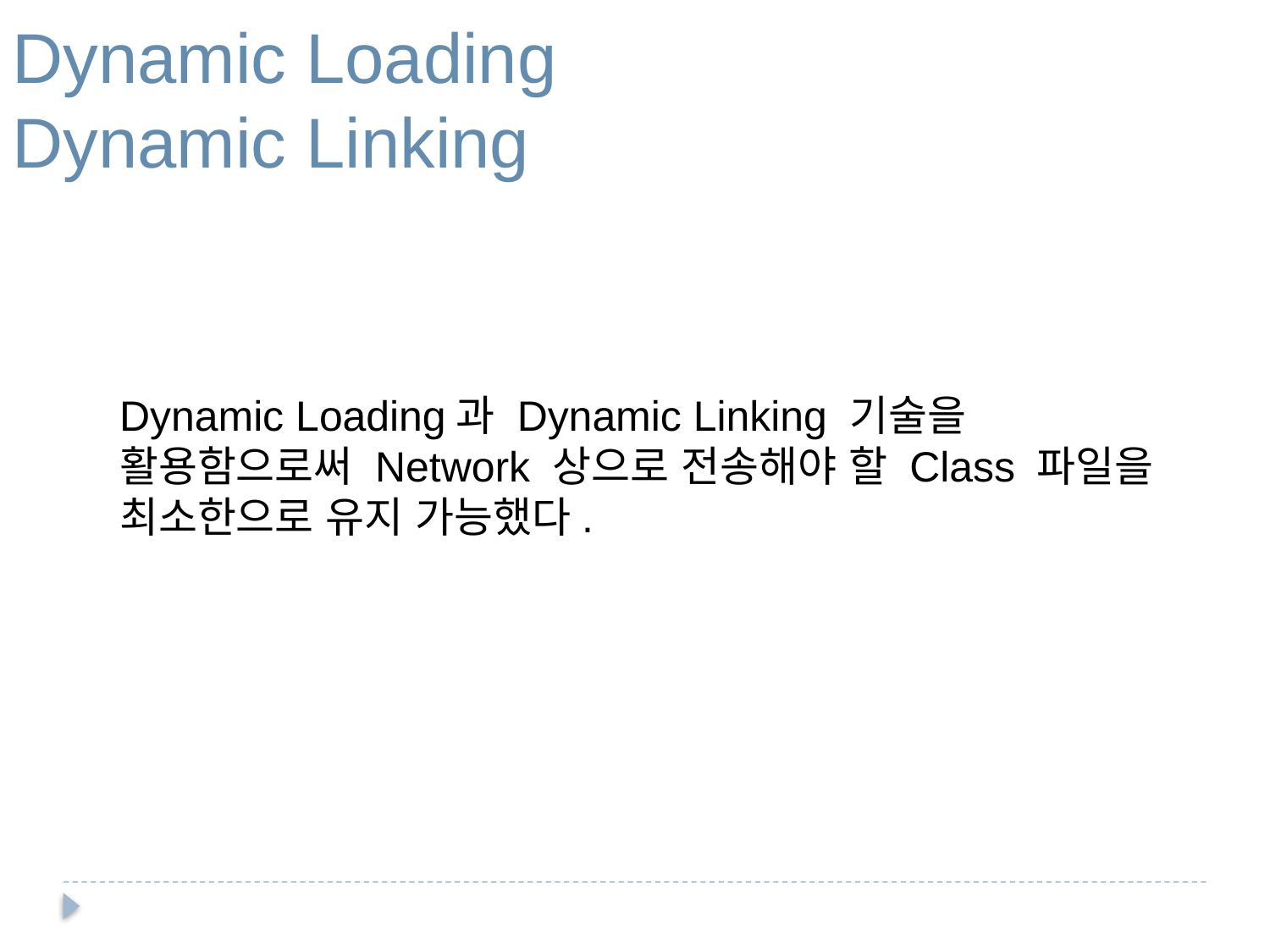

Dynamic Loading
Dynamic Linking
Dynamic Loading과 Dynamic Linking 기술을 활용함으로써 Network 상으로 전송해야 할 Class 파일을 최소한으로 유지 가능했다.